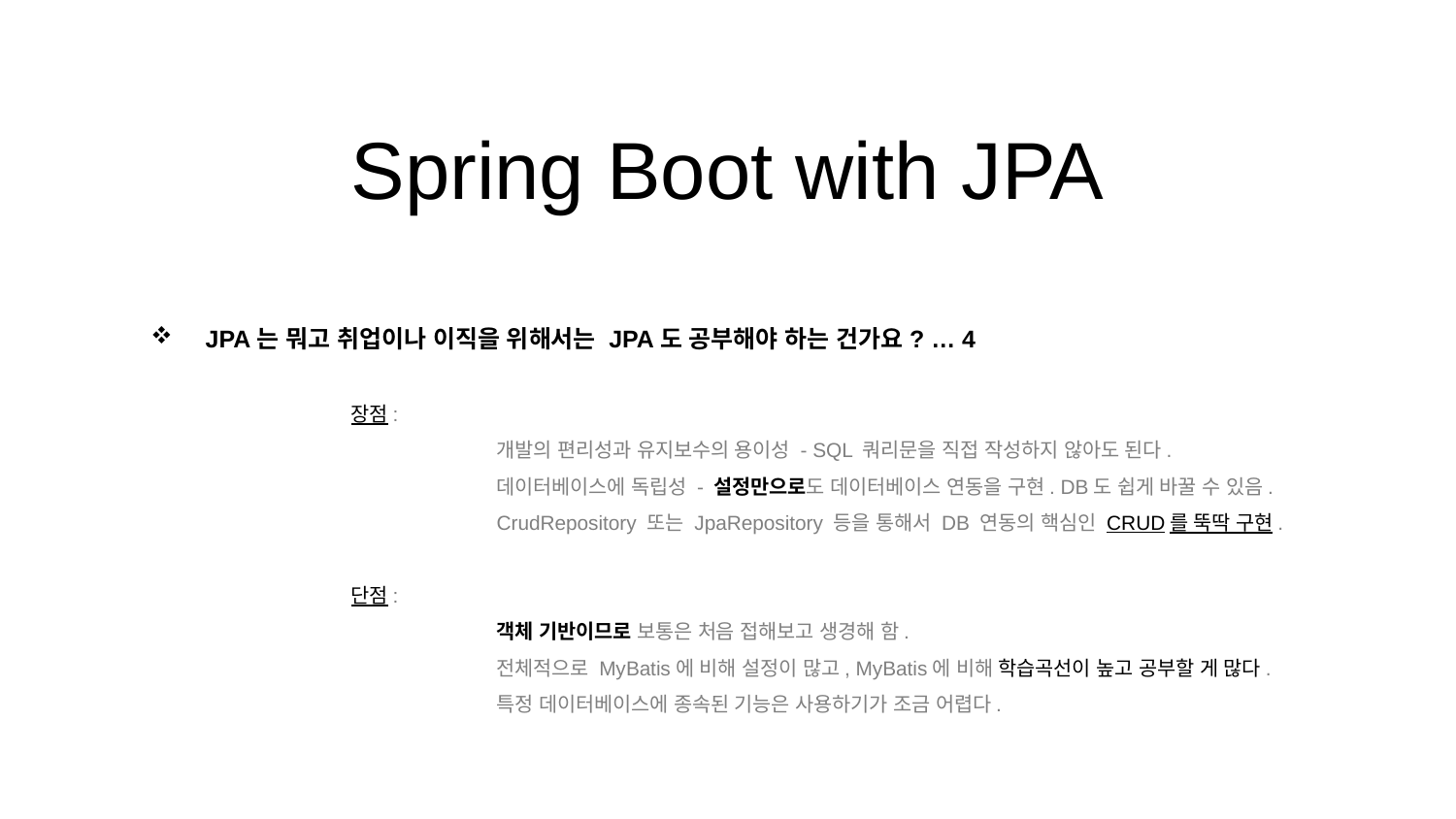

Spring Boot with JPA
JPA는 뭐고 취업이나 이직을 위해서는 JPA도 공부해야 하는 건가요? … 4
	장점:
		개발의 편리성과 유지보수의 용이성 - SQL 쿼리문을 직접 작성하지 않아도 된다.
		데이터베이스에 독립성 - 설정만으로도 데이터베이스 연동을 구현. DB도 쉽게 바꿀 수 있음.
		CrudRepository 또는 JpaRepository 등을 통해서 DB 연동의 핵심인 CRUD를 뚝딱 구현.
	단점:
		객체 기반이므로 보통은 처음 접해보고 생경해 함.
		전체적으로 MyBatis에 비해 설정이 많고, MyBatis에 비해 학습곡선이 높고 공부할 게 많다.
		특정 데이터베이스에 종속된 기능은 사용하기가 조금 어렵다.